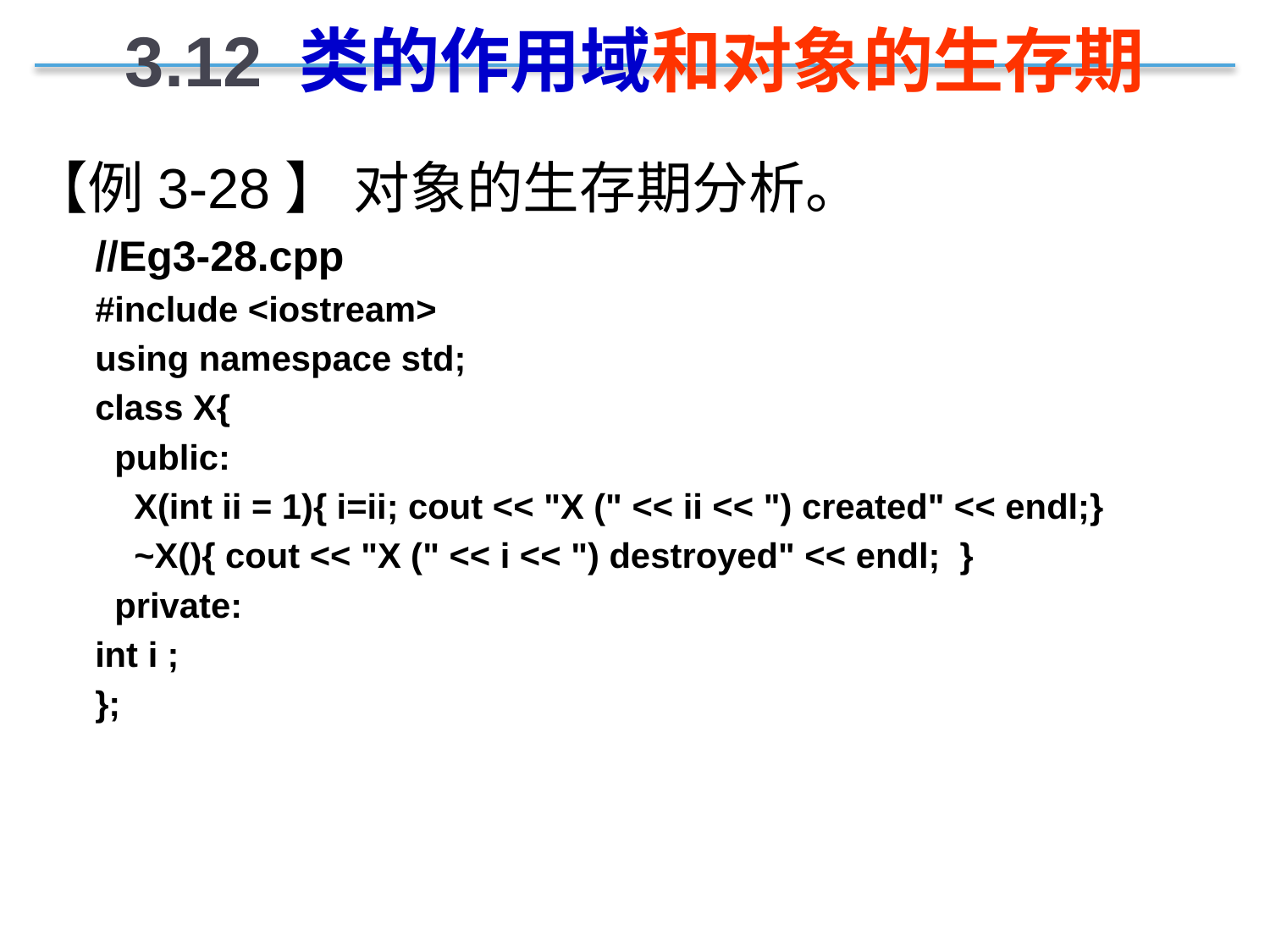

3.12 类的作用域和对象的生存期
【例3-28】 对象的生存期分析。
//Eg3-28.cpp
#include <iostream>
using namespace std;
class X{
  public:
    X(int ii = 1){ i=ii; cout << "X (" << ii << ") created" << endl;}
    ~X(){ cout << "X (" << i << ") destroyed" << endl;  }
  private:
int i ;
};